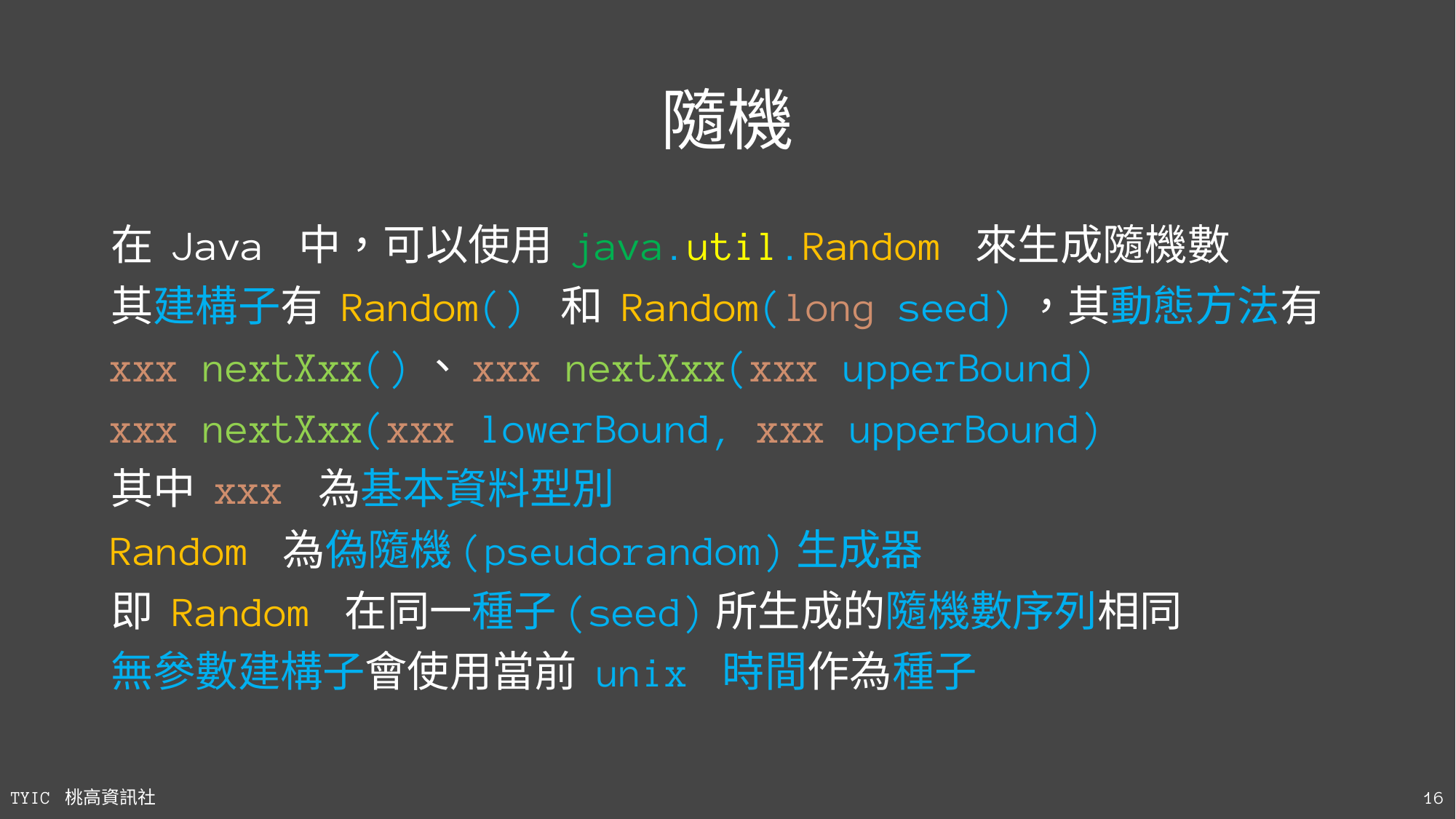

# 隨機
在 Java 中，可以使用 java.util.Random 來生成隨機數
其建構子有 Random() 和 Random(long seed)，其動態方法有
xxx nextXxx()、xxx nextXxx(xxx upperBound)
xxx nextXxx(xxx lowerBound, xxx upperBound)
其中 xxx 為基本資料型別
Random 為偽隨機(pseudorandom)生成器
即 Random 在同一種子(seed)所生成的隨機數序列相同
無參數建構子會使用當前 unix 時間作為種子